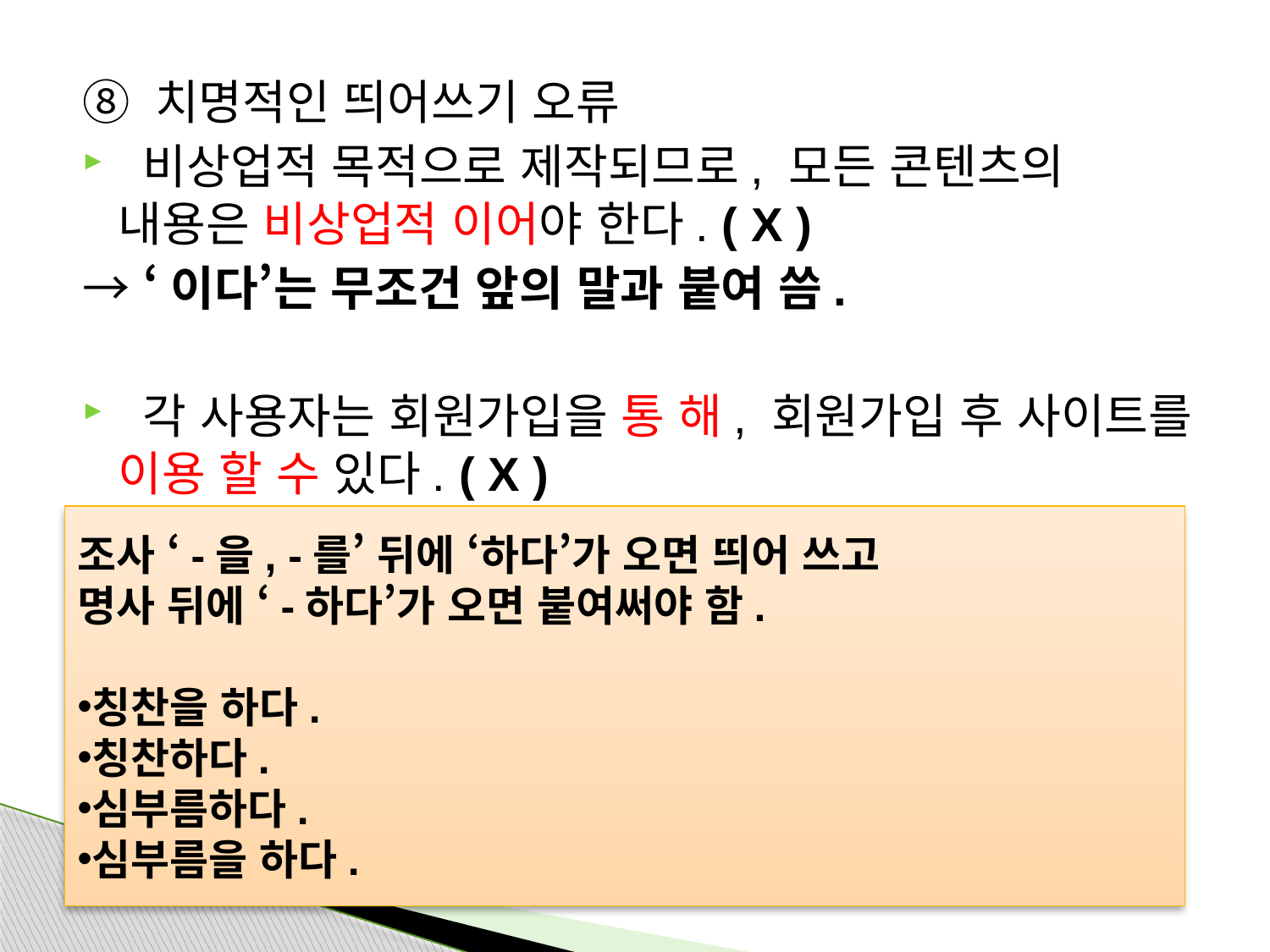

#
⑧ 치명적인 띄어쓰기 오류
 비상업적 목적으로 제작되므로, 모든 콘텐츠의 내용은 비상업적 이어야 한다. ( X )
→ ‘이다’는 무조건 앞의 말과 붙여 씀.

 각 사용자는 회원가입을 통 해, 회원가입 후 사이트를 이용 할 수 있다. ( X )

조사 ‘-을, -를’ 뒤에 ‘하다’가 오면 띄어 쓰고
명사 뒤에 ‘-하다’가 오면 붙여써야 함.

칭찬을 하다.
칭찬하다.
심부름하다.
심부름을 하다.